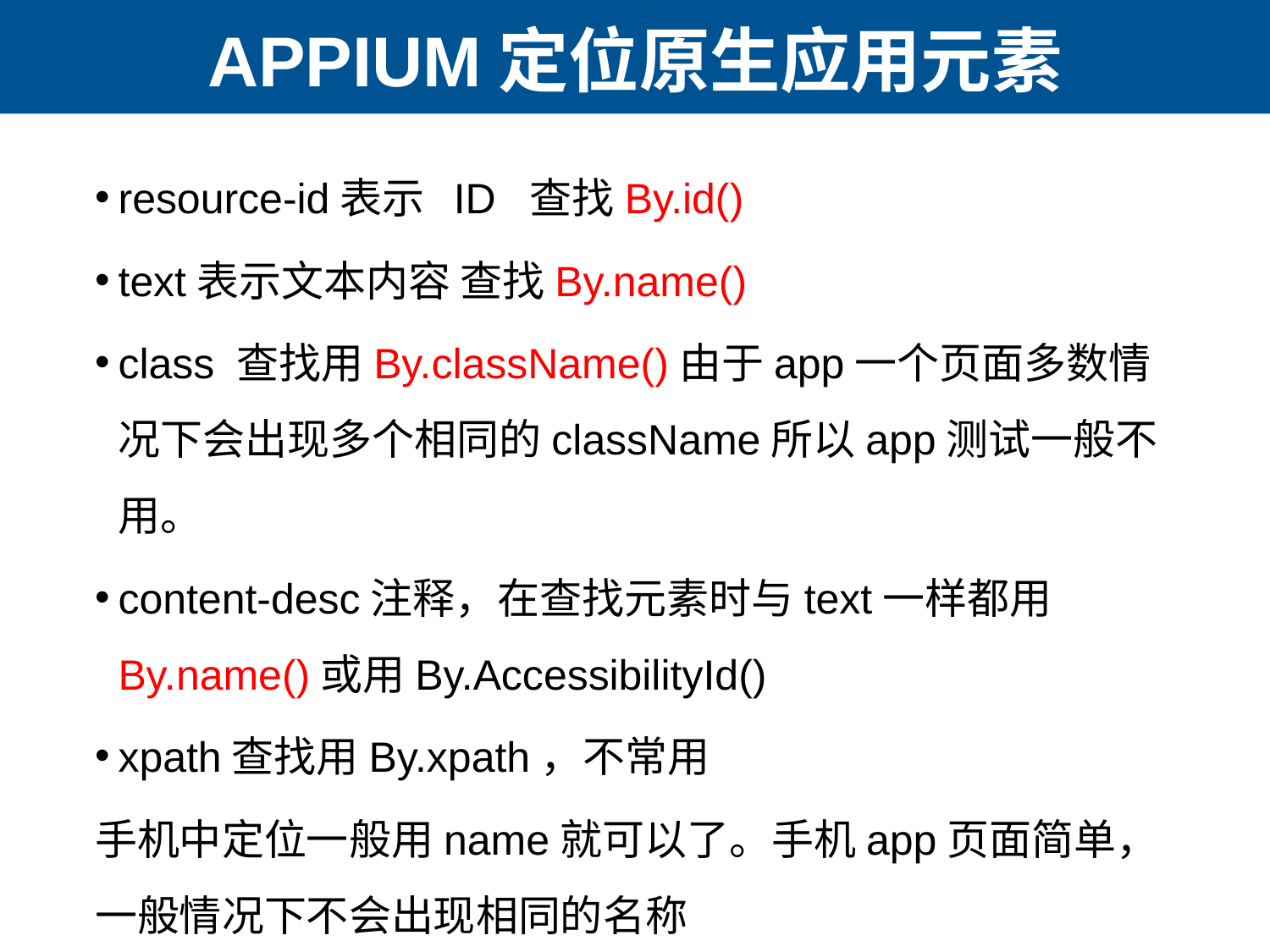

# APPIUM定位原生应用元素
resource-id表示  ID  查找By.id()
text表示文本内容 查找By.name()
class 查找用By.className()由于app一个页面多数情况下会出现多个相同的className所以app测试一般不用。
content-desc注释，在查找元素时与text一样都用By.name()或用By.AccessibilityId()
xpath查找用By.xpath，不常用
手机中定位一般用name就可以了。手机app页面简单，一般情况下不会出现相同的名称